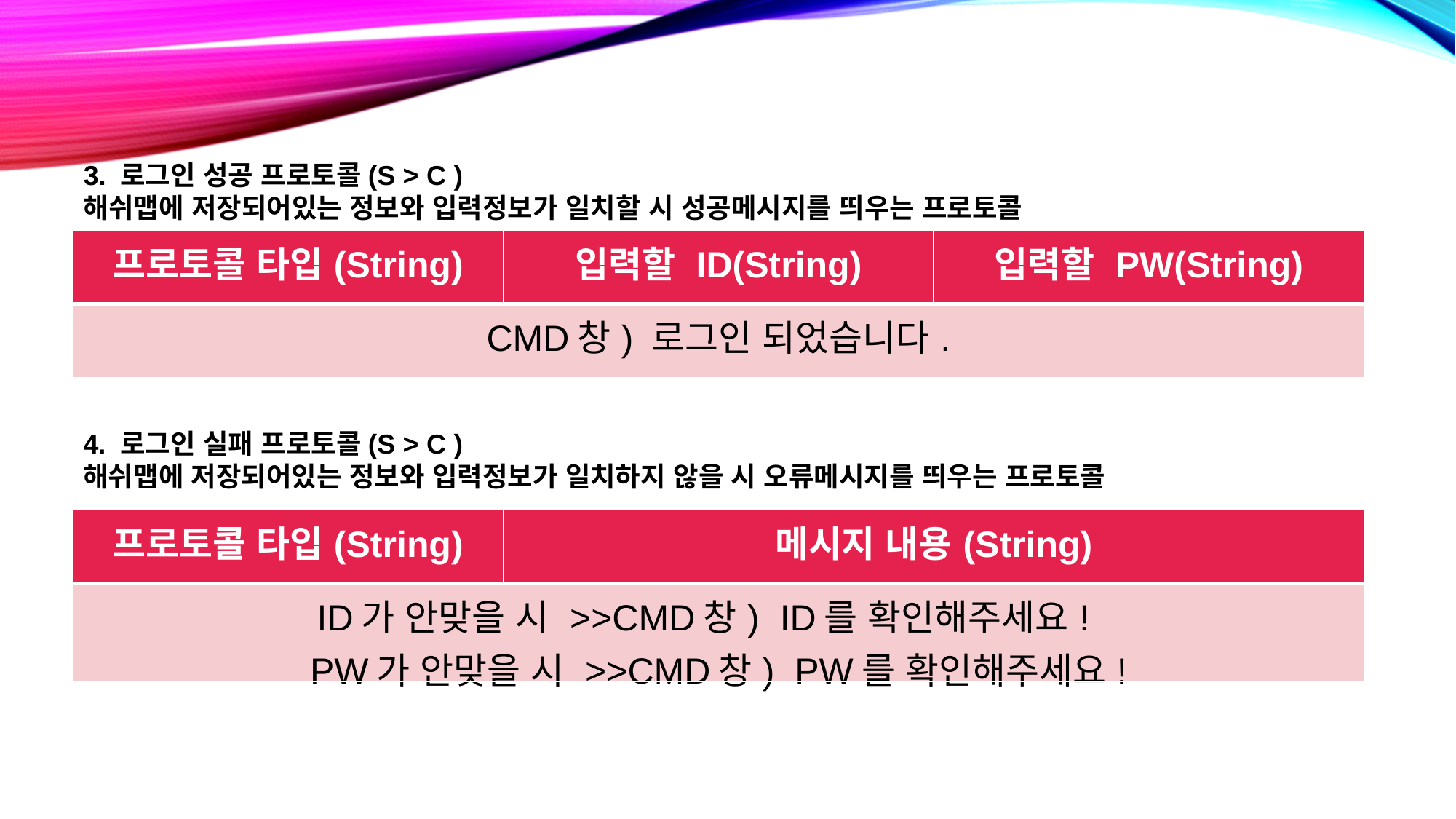

3. 로그인 성공 프로토콜(S > C )
해쉬맵에 저장되어있는 정보와 입력정보가 일치할 시 성공메시지를 띄우는 프로토콜
| 프로토콜 타입(String) | 입력할 ID(String) | 입력할 PW(String) |
| --- | --- | --- |
| CMD창) 로그인 되었습니다. |  |  |
4. 로그인 실패 프로토콜(S > C )
해쉬맵에 저장되어있는 정보와 입력정보가 일치하지 않을 시 오류메시지를 띄우는 프로토콜

| 프로토콜 타입(String) | 메시지 내용(String) |
| --- | --- |
| ID가 안맞을 시 >>CMD창) ID를 확인해주세요! PW가 안맞을 시 >>CMD창) PW를 확인해주세요! |  |